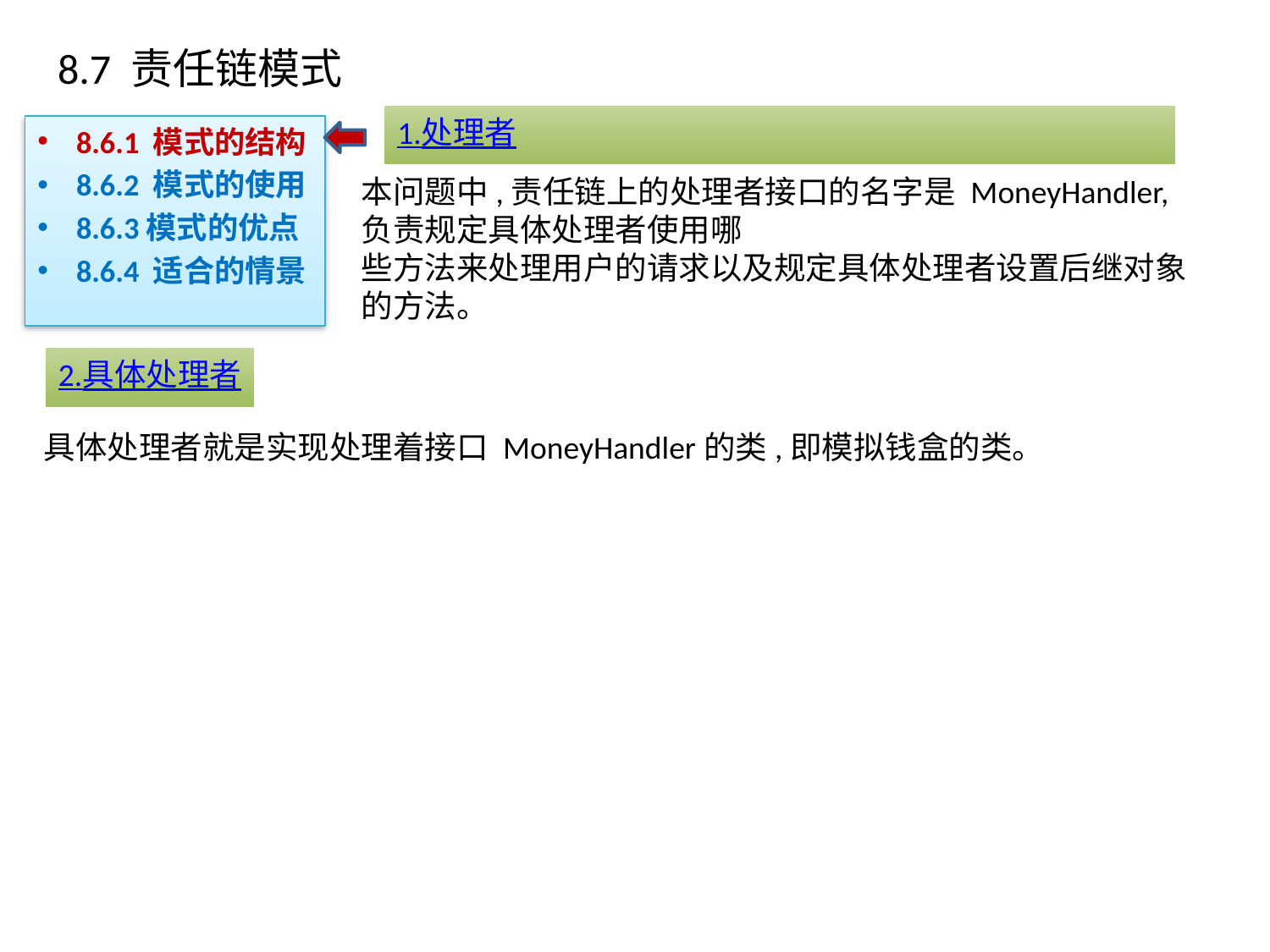

# 8.7 责任链模式
1.处理者
8.6.1 模式的结构
8.6.2 模式的使用
8.6.3模式的优点
8.6.4 适合的情景

本问题中,责任链上的处理者接口的名字是 MoneyHandler,负责规定具体处理者使用哪
些方法来处理用户的请求以及规定具体处理者设置后继对象的方法。
2.具体处理者
具体处理者就是实现处理着接口 MoneyHandler的类,即模拟钱盒的类。